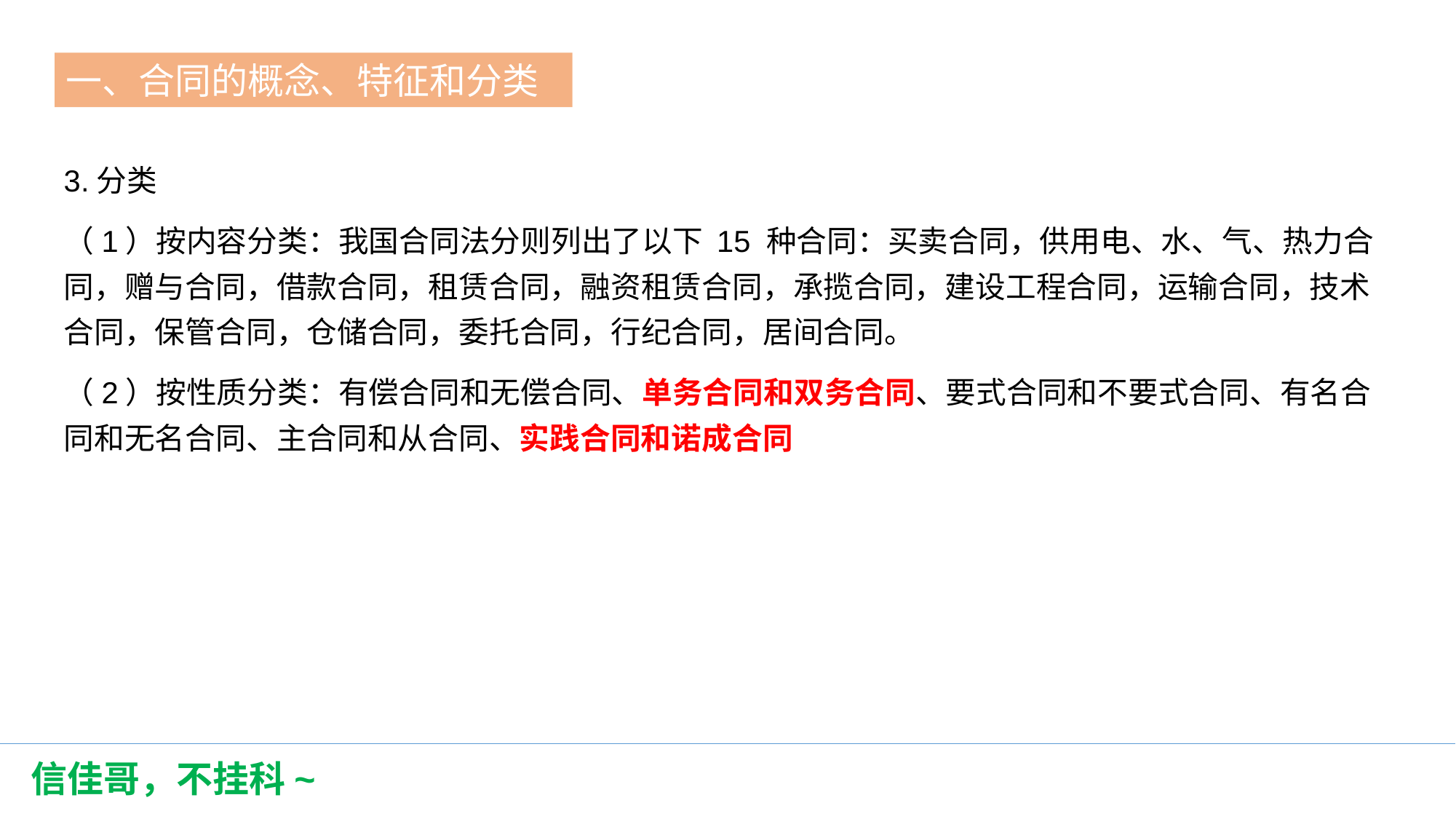

一、合同的概念、特征和分类
第一节
3.分类
（1）按内容分类：我国合同法分则列出了以下 15 种合同：买卖合同，供用电、水、气、热力合同，赠与合同，借款合同，租赁合同，融资租赁合同，承揽合同，建设工程合同，运输合同，技术合同，保管合同，仓储合同，委托合同，行纪合同，居间合同。
（2）按性质分类：有偿合同和无偿合同、单务合同和双务合同、要式合同和不要式合同、有名合同和无名合同、主合同和从合同、实践合同和诺成合同